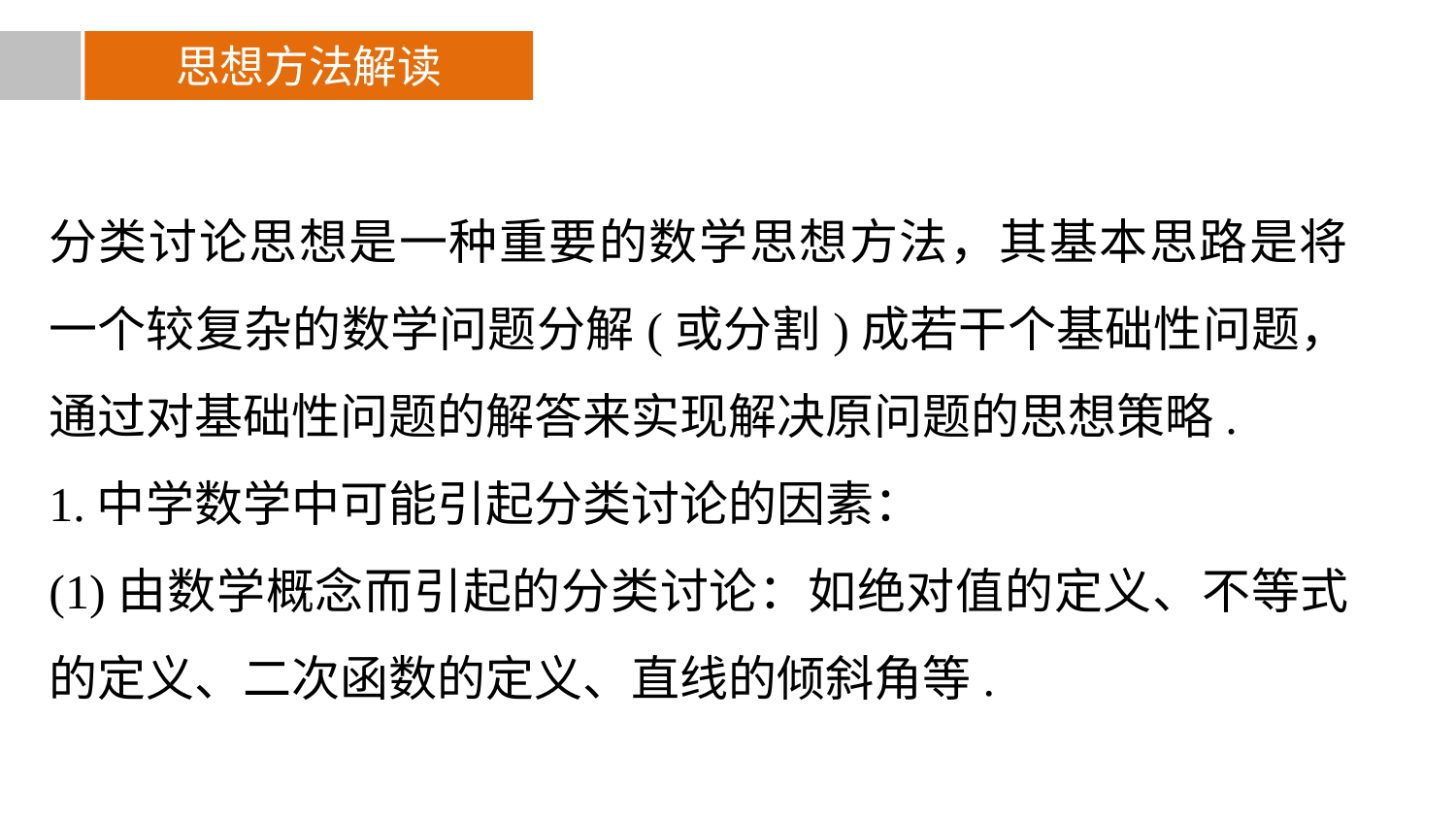

思想方法解读
分类讨论思想是一种重要的数学思想方法，其基本思路是将一个较复杂的数学问题分解(或分割)成若干个基础性问题，通过对基础性问题的解答来实现解决原问题的思想策略.
1.中学数学中可能引起分类讨论的因素：
(1)由数学概念而引起的分类讨论：如绝对值的定义、不等式的定义、二次函数的定义、直线的倾斜角等.